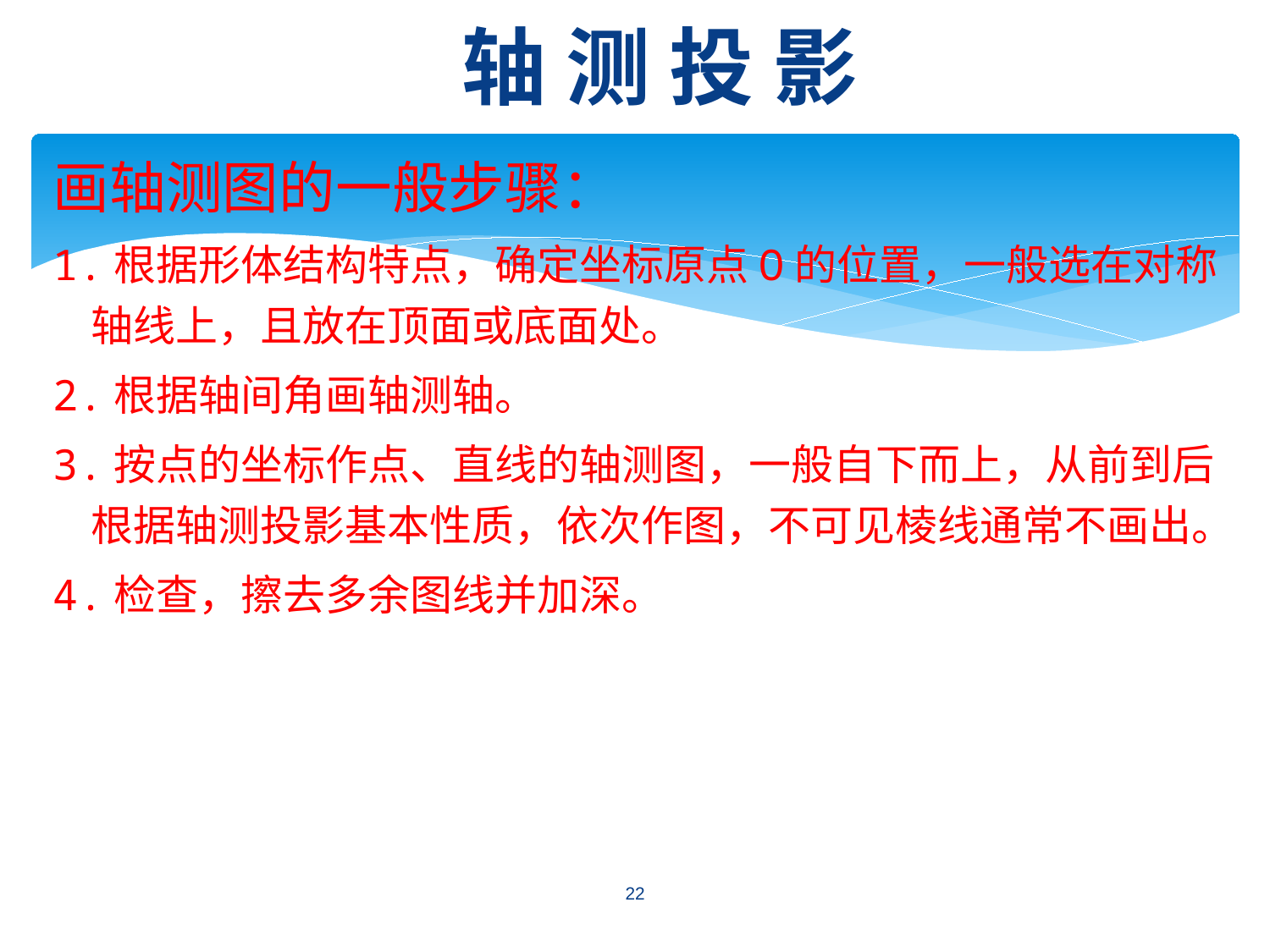

轴 测 投 影
画轴测图的一般步骤：
1.根据形体结构特点，确定坐标原点O的位置，一般选在对称轴线上，且放在顶面或底面处。
2.根据轴间角画轴测轴。
3.按点的坐标作点、直线的轴测图，一般自下而上，从前到后根据轴测投影基本性质，依次作图，不可见棱线通常不画出。
4.检查，擦去多余图线并加深。

22